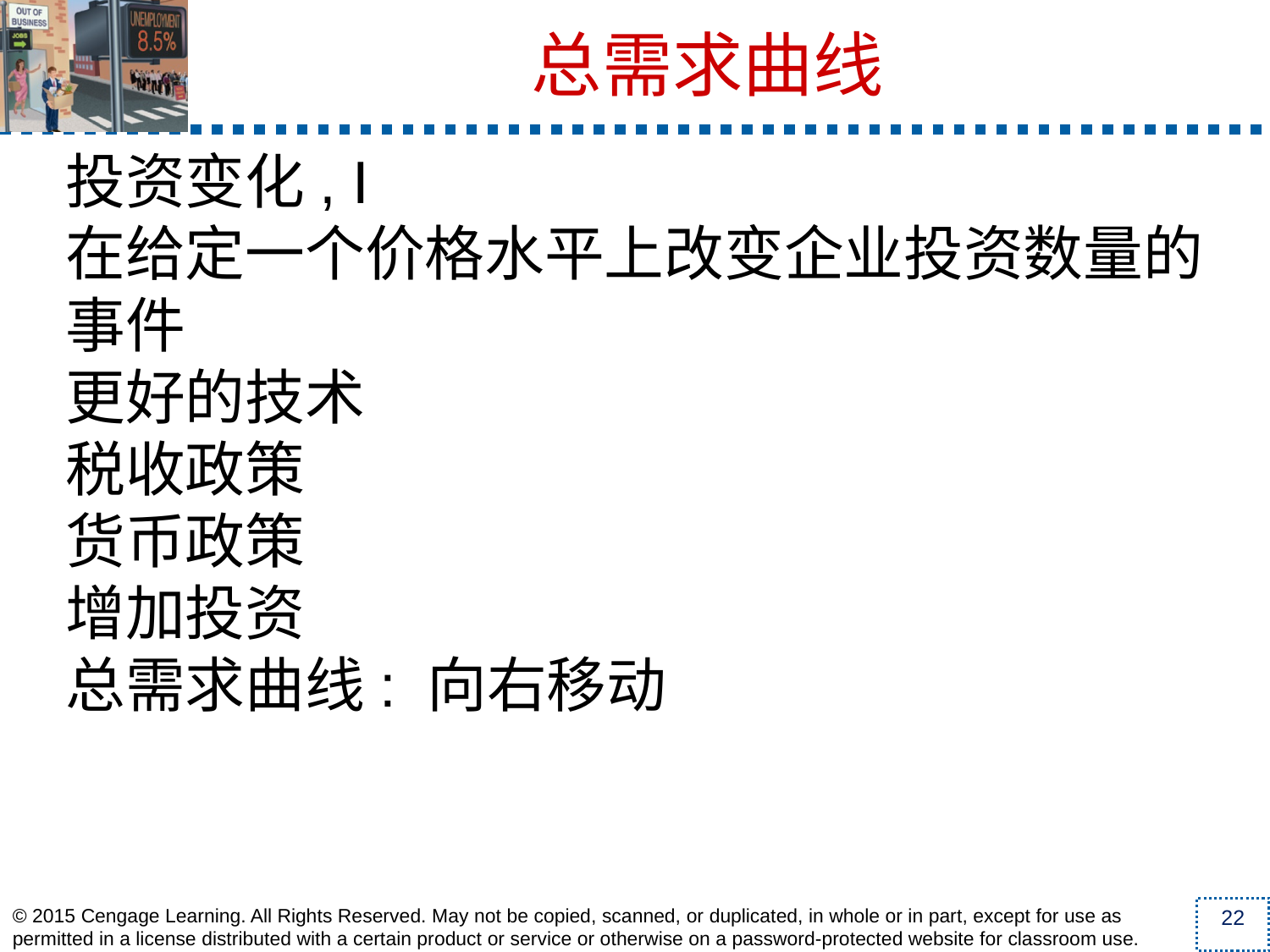

总需求曲线
投资变化, I
在给定一个价格水平上改变企业投资数量的事件
更好的技术
税收政策
货币政策
增加投资
总需求曲线: 向右移动
22
© 2015 Cengage Learning. All Rights Reserved. May not be copied, scanned, or duplicated, in whole or in part, except for use as permitted in a license distributed with a certain product or service or otherwise on a password-protected website for classroom use.